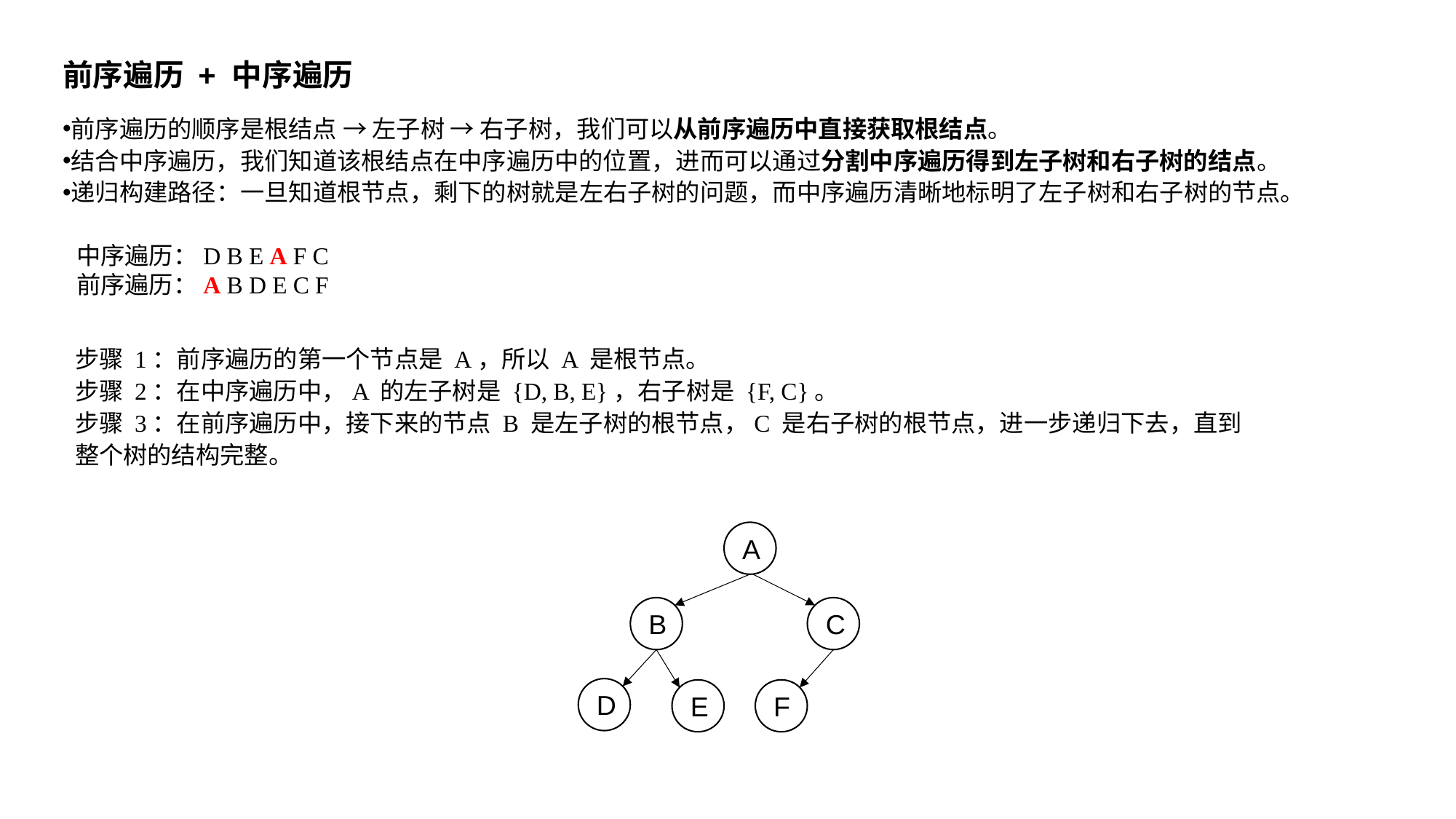

前序遍历 + 中序遍历
前序遍历的顺序是根结点 → 左子树 → 右子树，我们可以从前序遍历中直接获取根结点。
结合中序遍历，我们知道该根结点在中序遍历中的位置，进而可以通过分割中序遍历得到左子树和右子树的结点。
递归构建路径：一旦知道根节点，剩下的树就是左右子树的问题，而中序遍历清晰地标明了左子树和右子树的节点。
中序遍历：D B E A F C
前序遍历：A B D E C F
步骤 1：前序遍历的第一个节点是 A，所以 A 是根节点。
步骤 2：在中序遍历中，A 的左子树是 {D, B, E}，右子树是 {F, C}。
步骤 3：在前序遍历中，接下来的节点 B 是左子树的根节点，C 是右子树的根节点，进一步递归下去，直到整个树的结构完整。
A
B
C
D
E
F